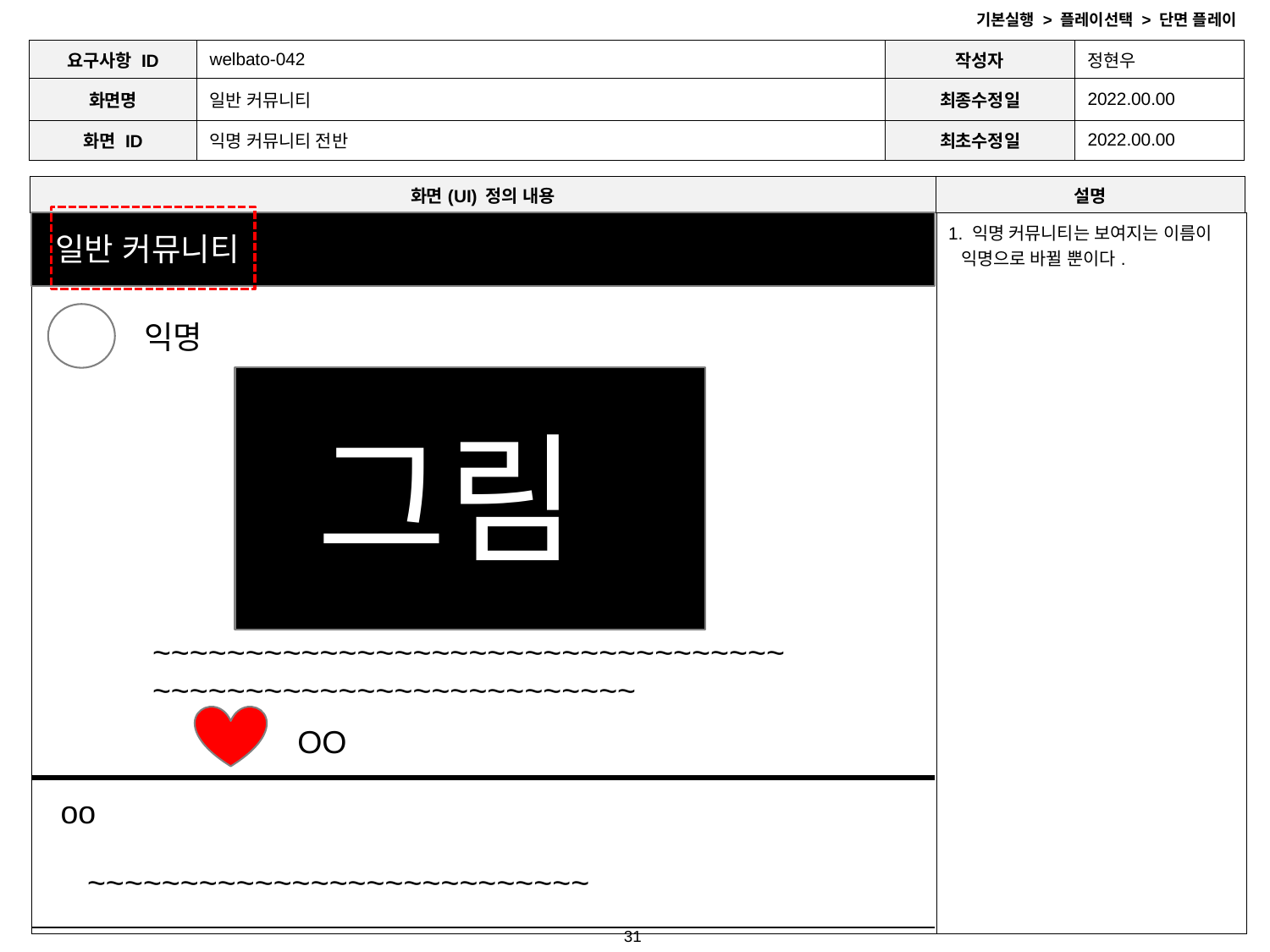

기본실행 > 플레이선택 > 단면 플레이
| 요구사항 ID | welbato-042 | 작성자 | 정현우 |
| --- | --- | --- | --- |
| 화면명 | 일반 커뮤니티 | 최종수정일 | 2022.00.00 |
| 화면 ID | 익명 커뮤니티 전반 | 최초수정일 | 2022.00.00 |
| 화면(UI) 정의 내용 | 설명 |
| --- | --- |

|  | 익명 커뮤니티는 보여지는 이름이 익명으로 바뀔 뿐이다. |
| --- | --- |

일반 커뮤니티
급식
커뮤니티
로그인
학사일정

익명

그림
~~~~~~~~~~~~~~~~~~~~~~~~~~~~~~~~~~~~~~~~~~~~~~~~~~~~~~~~~~~~

OO
oo
~~~~~~~~~~~~~~~~~~~~~~~~~~~